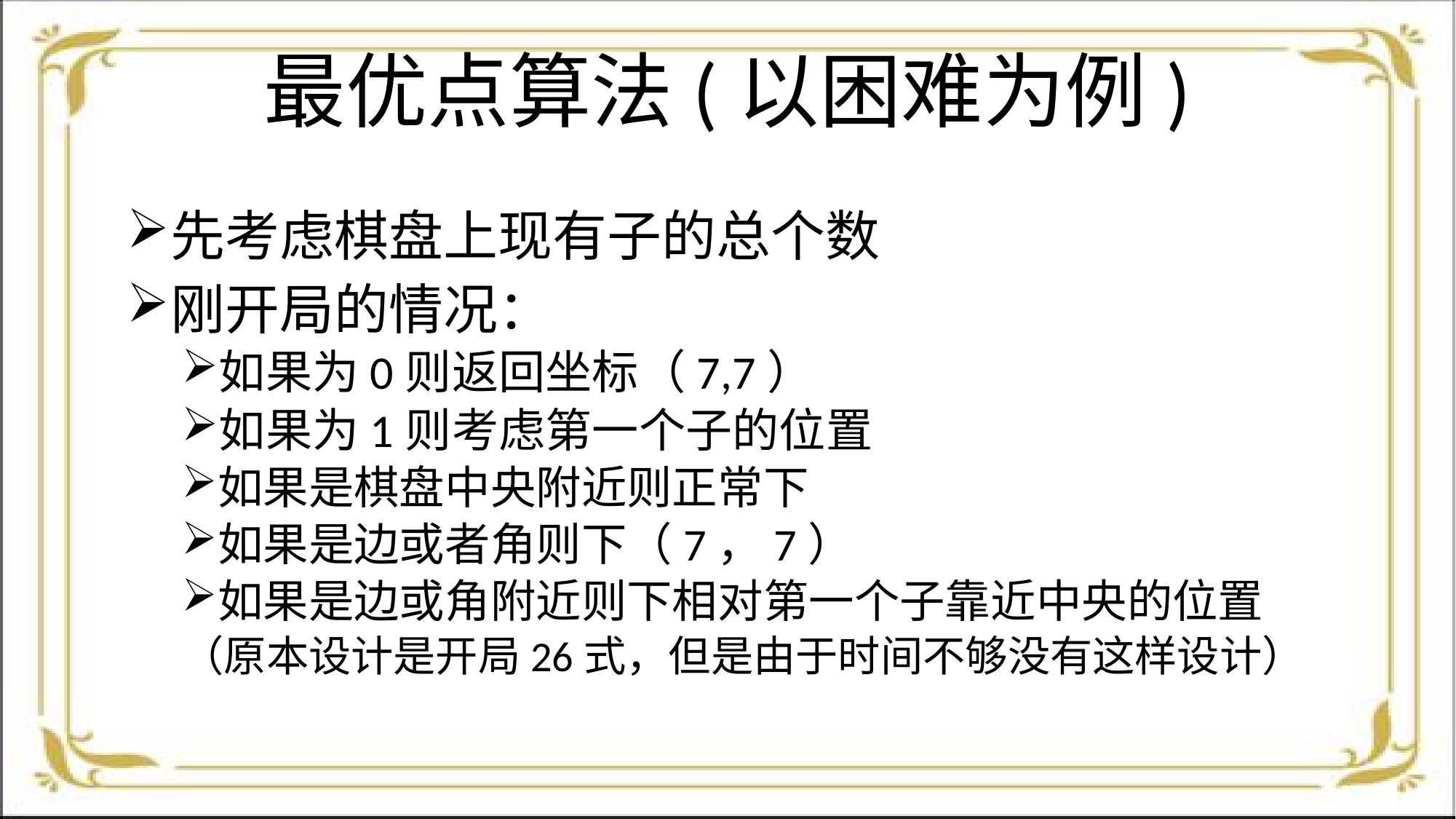

# 最优点算法(以困难为例)
先考虑棋盘上现有子的总个数
刚开局的情况：
如果为0则返回坐标（7,7）
如果为1则考虑第一个子的位置
如果是棋盘中央附近则正常下
如果是边或者角则下（7，7）
如果是边或角附近则下相对第一个子靠近中央的位置
（原本设计是开局26式，但是由于时间不够没有这样设计）